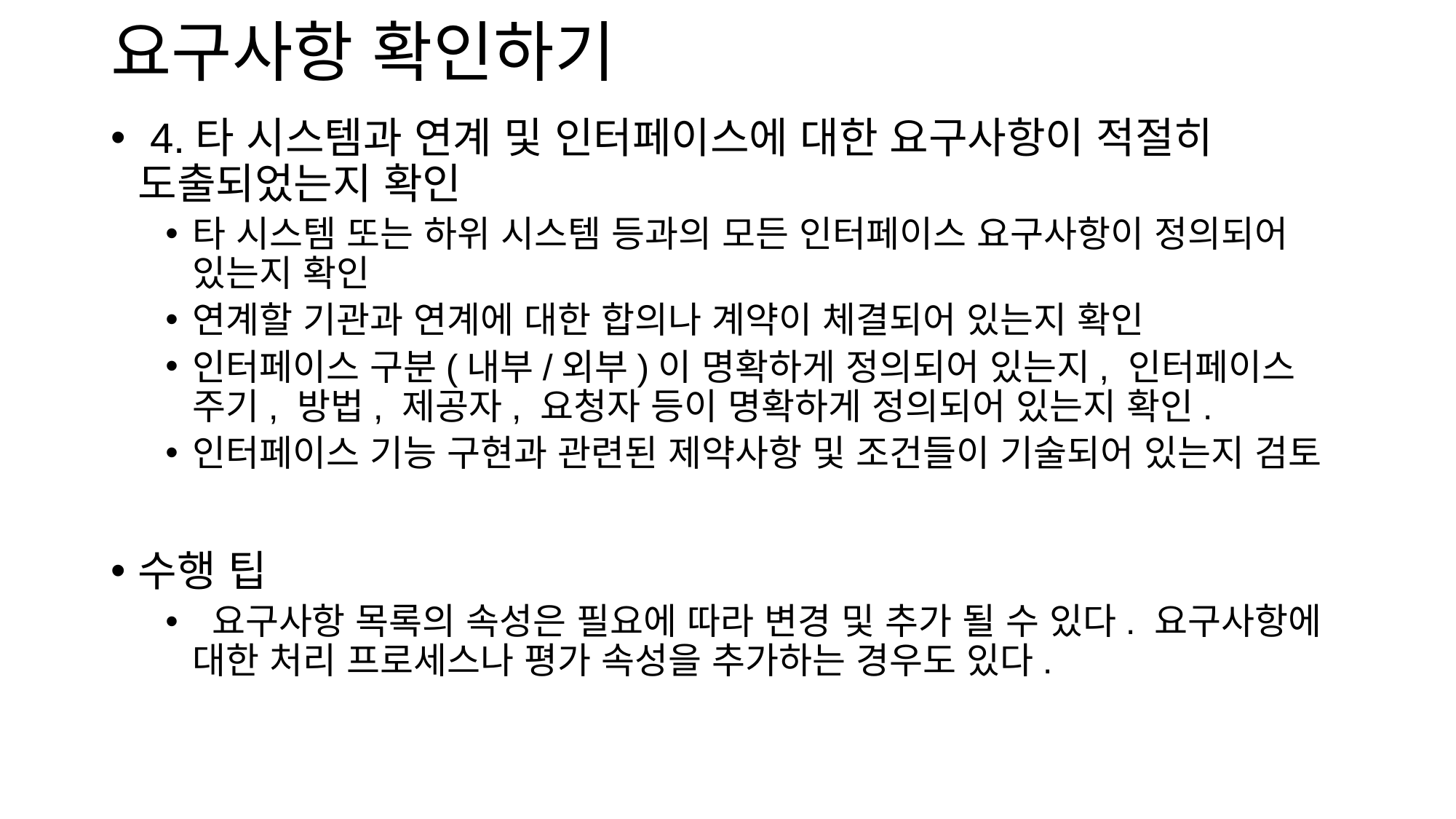

# 요구사항 확인하기
 4.타 시스템과 연계 및 인터페이스에 대한 요구사항이 적절히 도출되었는지 확인
타 시스템 또는 하위 시스템 등과의 모든 인터페이스 요구사항이 정의되어 있는지 확인
연계할 기관과 연계에 대한 합의나 계약이 체결되어 있는지 확인
인터페이스 구분(내부/외부)이 명확하게 정의되어 있는지, 인터페이스 주기, 방법, 제공자, 요청자 등이 명확하게 정의되어 있는지 확인.
인터페이스 기능 구현과 관련된 제약사항 및 조건들이 기술되어 있는지 검토

수행 팁
 요구사항 목록의 속성은 필요에 따라 변경 및 추가 될 수 있다. 요구사항에 대한 처리 프로세스나 평가 속성을 추가하는 경우도 있다.